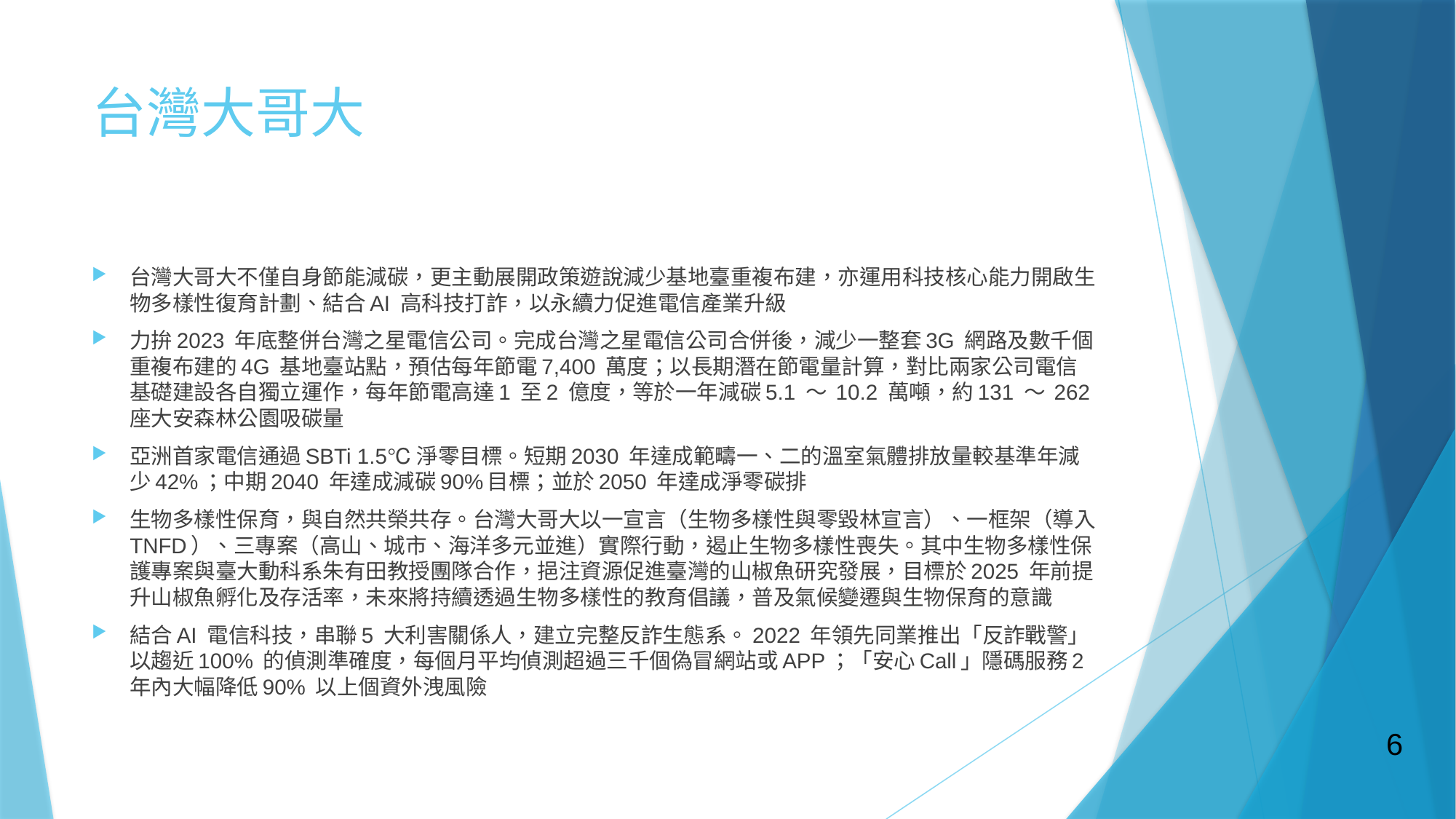

# 台灣大哥大
台灣大哥大不僅自身節能減碳，更主動展開政策遊說減少基地臺重複布建，亦運用科技核心能力開啟生物多樣性復育計劃、結合AI 高科技打詐，以永續力促進電信產業升級
力拚2023 年底整併台灣之星電信公司。完成台灣之星電信公司合併後，減少一整套3G 網路及數千個重複布建的4G 基地臺站點，預估每年節電7,400 萬度；以長期潛在節電量計算，對比兩家公司電信基礎建設各自獨立運作，每年節電高達1 至2 億度，等於一年減碳5.1 ～ 10.2 萬噸，約131 ～ 262 座大安森林公園吸碳量
亞洲首家電信通過SBTi 1.5℃淨零目標。短期2030 年達成範疇一、二的溫室氣體排放量較基準年減少42%；中期2040 年達成減碳90%目標；並於2050 年達成淨零碳排
生物多樣性保育，與自然共榮共存。台灣大哥大以一宣言（生物多樣性與零毀林宣言）、一框架（導入TNFD）、三專案（高山、城市、海洋多元並進）實際行動，遏止生物多樣性喪失。其中生物多樣性保護專案與臺大動科系朱有田教授團隊合作，挹注資源促進臺灣的山椒魚研究發展，目標於2025 年前提升山椒魚孵化及存活率，未來將持續透過生物多樣性的教育倡議，普及氣候變遷與生物保育的意識
結合AI 電信科技，串聯5 大利害關係人，建立完整反詐生態系。2022 年領先同業推出「反詐戰警」以趨近100% 的偵測準確度，每個月平均偵測超過三千個偽冒網站或APP；「安心Call」隱碼服務2 年內大幅降低90% 以上個資外洩風險
6